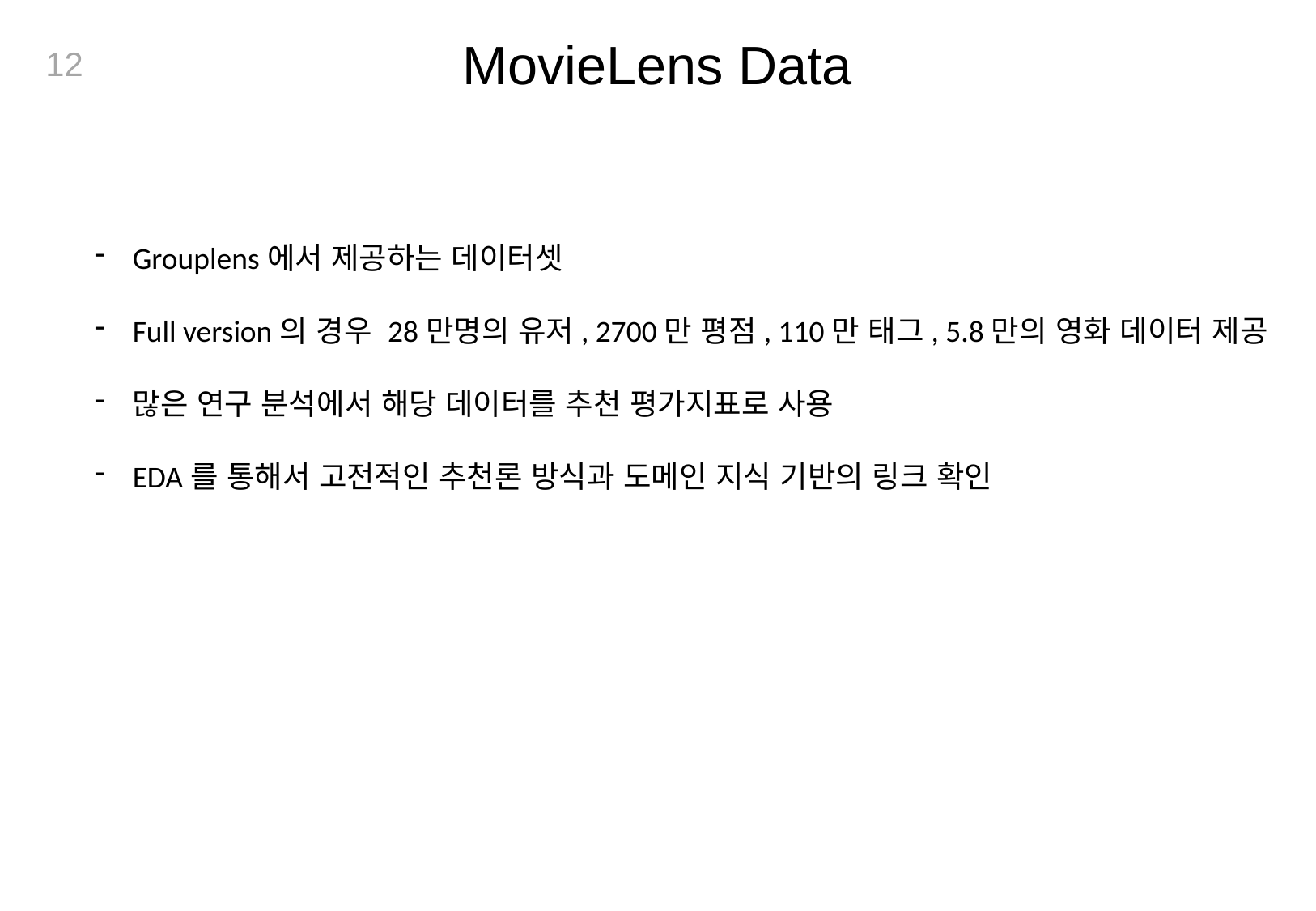

MovieLens Data
12
Grouplens에서 제공하는 데이터셋

Full version의 경우 28만명의 유저, 2700만 평점, 110만 태그, 5.8만의 영화 데이터 제공

많은 연구 분석에서 해당 데이터를 추천 평가지표로 사용

EDA를 통해서 고전적인 추천론 방식과 도메인 지식 기반의 링크 확인